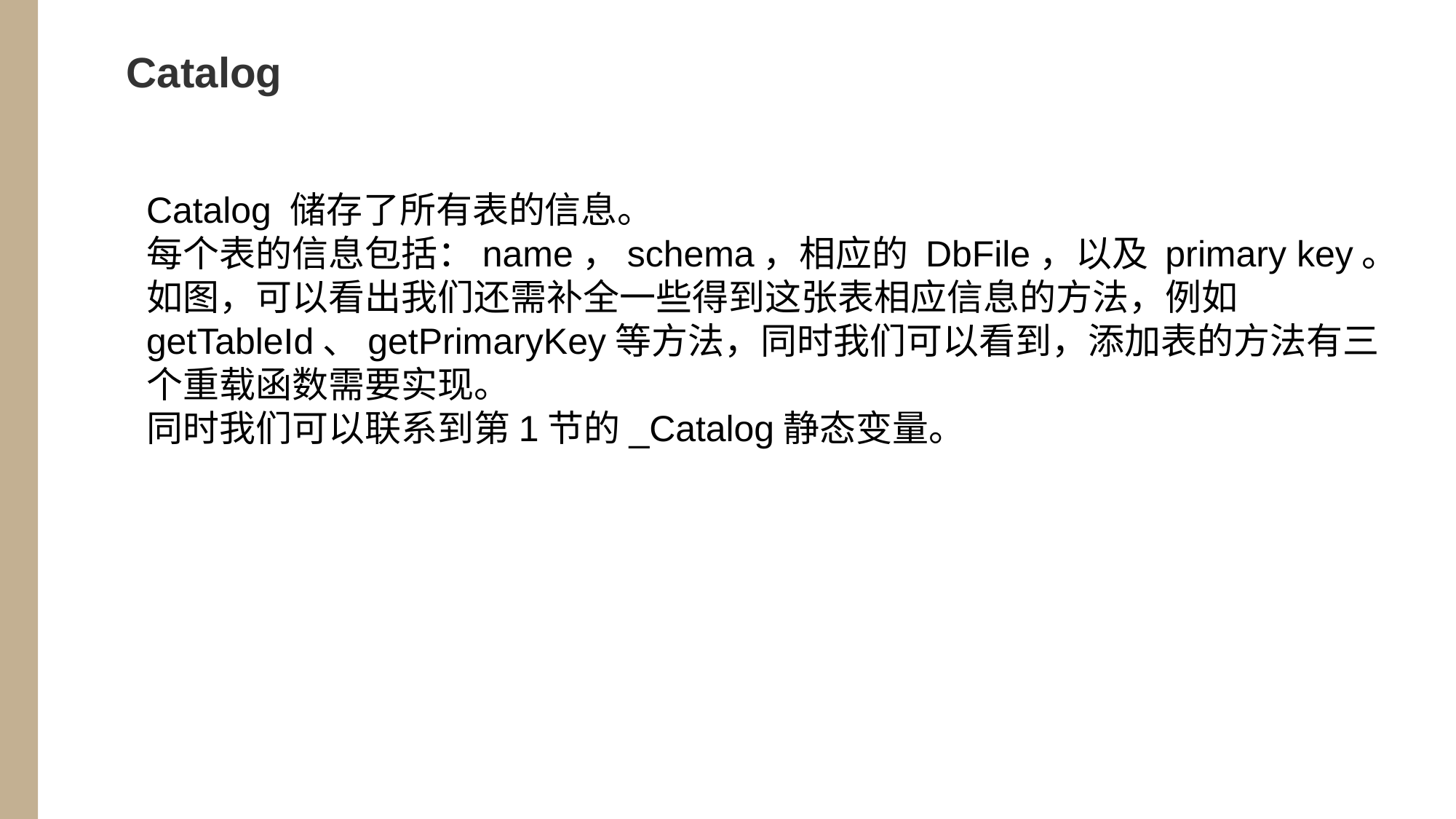

Catalog
Catalog 储存了所有表的信息。
每个表的信息包括：name，schema，相应的 DbFile，以及 primary key。
如图，可以看出我们还需补全一些得到这张表相应信息的方法，例如getTableId、getPrimaryKey等方法，同时我们可以看到，添加表的方法有三个重载函数需要实现。
同时我们可以联系到第1节的_Catalog静态变量。